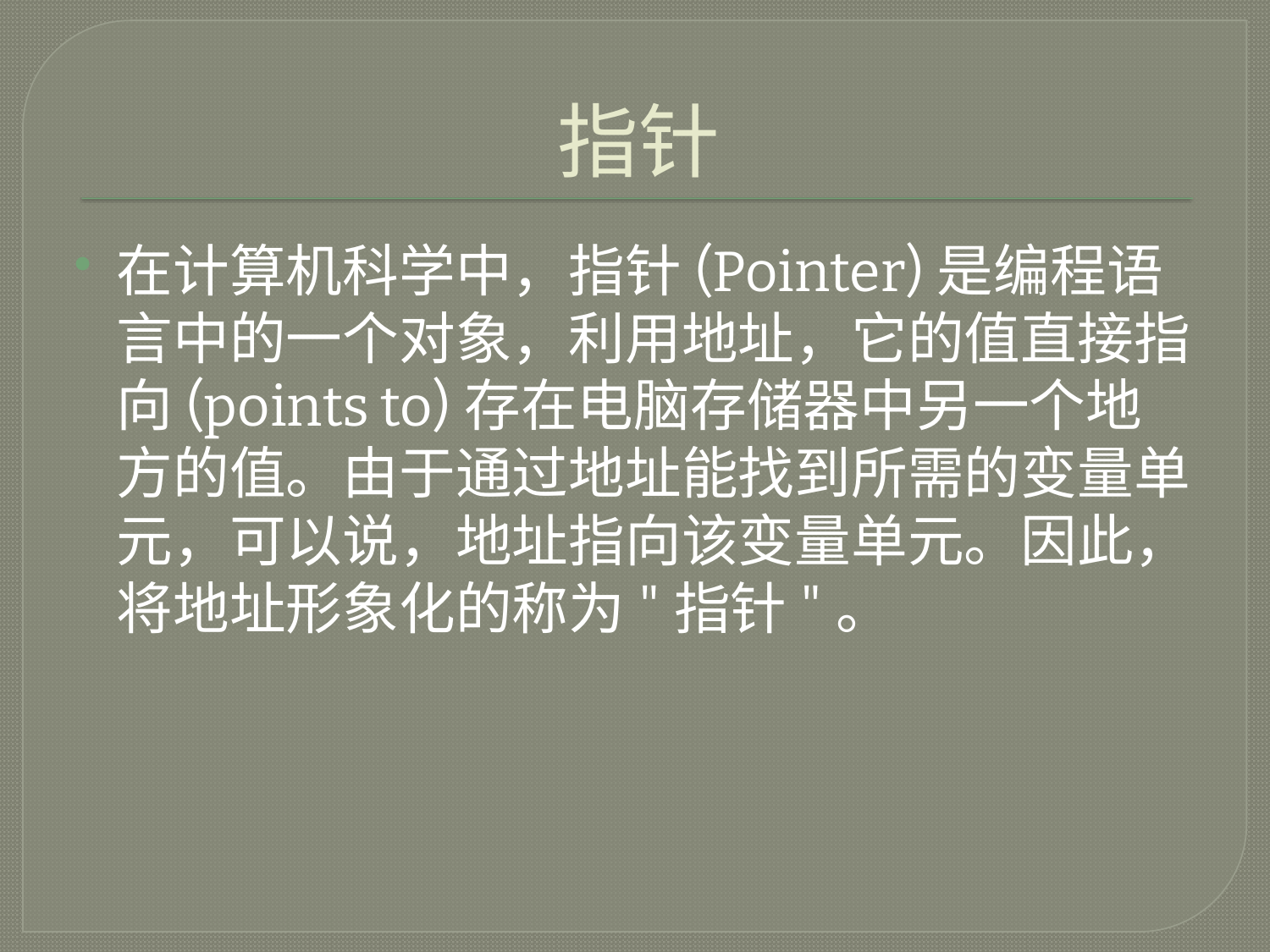

# 指针
在计算机科学中，指针(Pointer)是编程语言中的一个对象，利用地址，它的值直接指向(points to)存在电脑存储器中另一个地方的值。由于通过地址能找到所需的变量单元，可以说，地址指向该变量单元。因此，将地址形象化的称为"指针"。